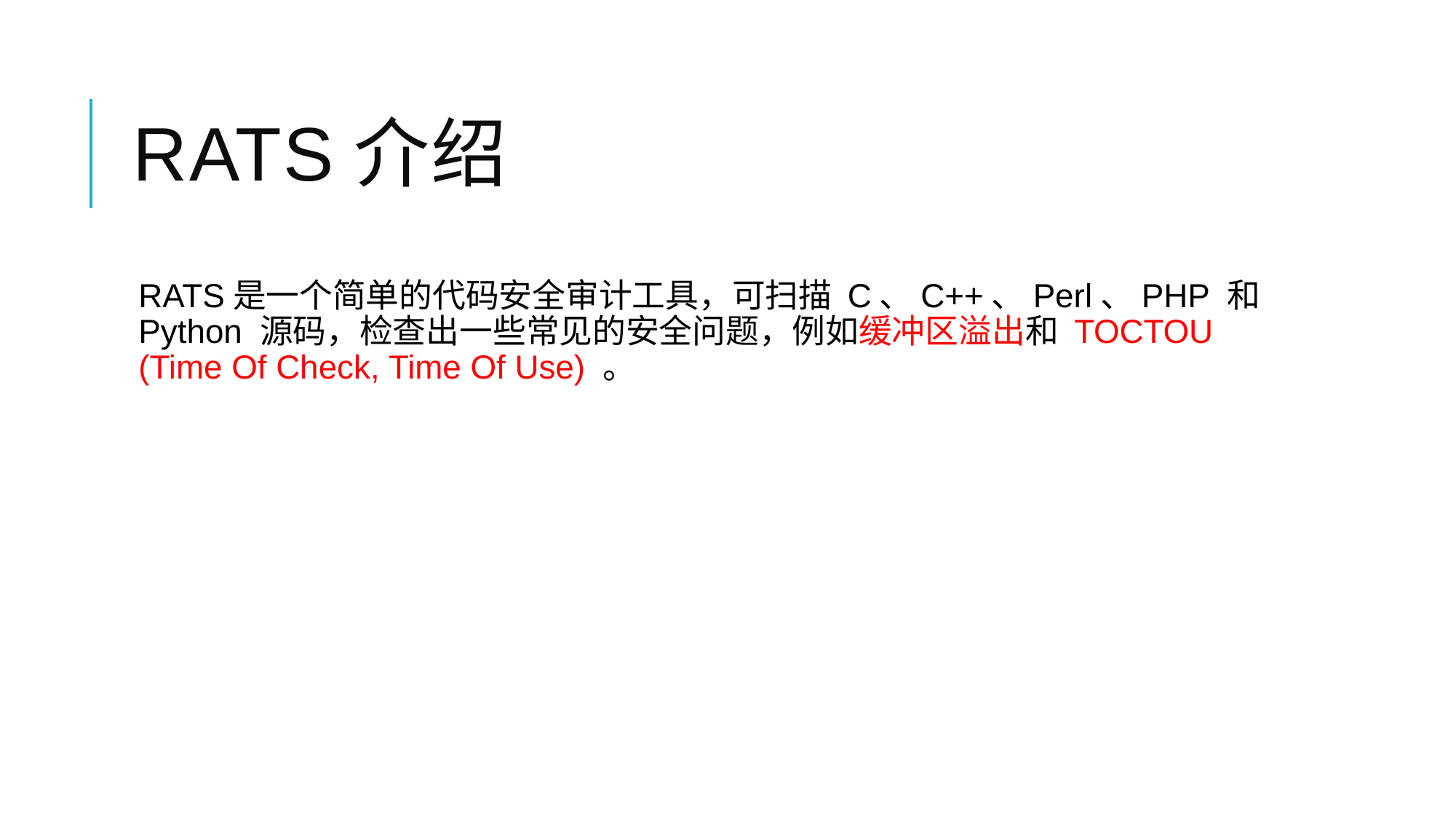

# RATs介绍
RATS是一个简单的代码安全审计工具，可扫描 C、C++、Perl、PHP 和 Python 源码，检查出一些常见的安全问题，例如缓冲区溢出和 TOCTOU (Time Of Check, Time Of Use) 。